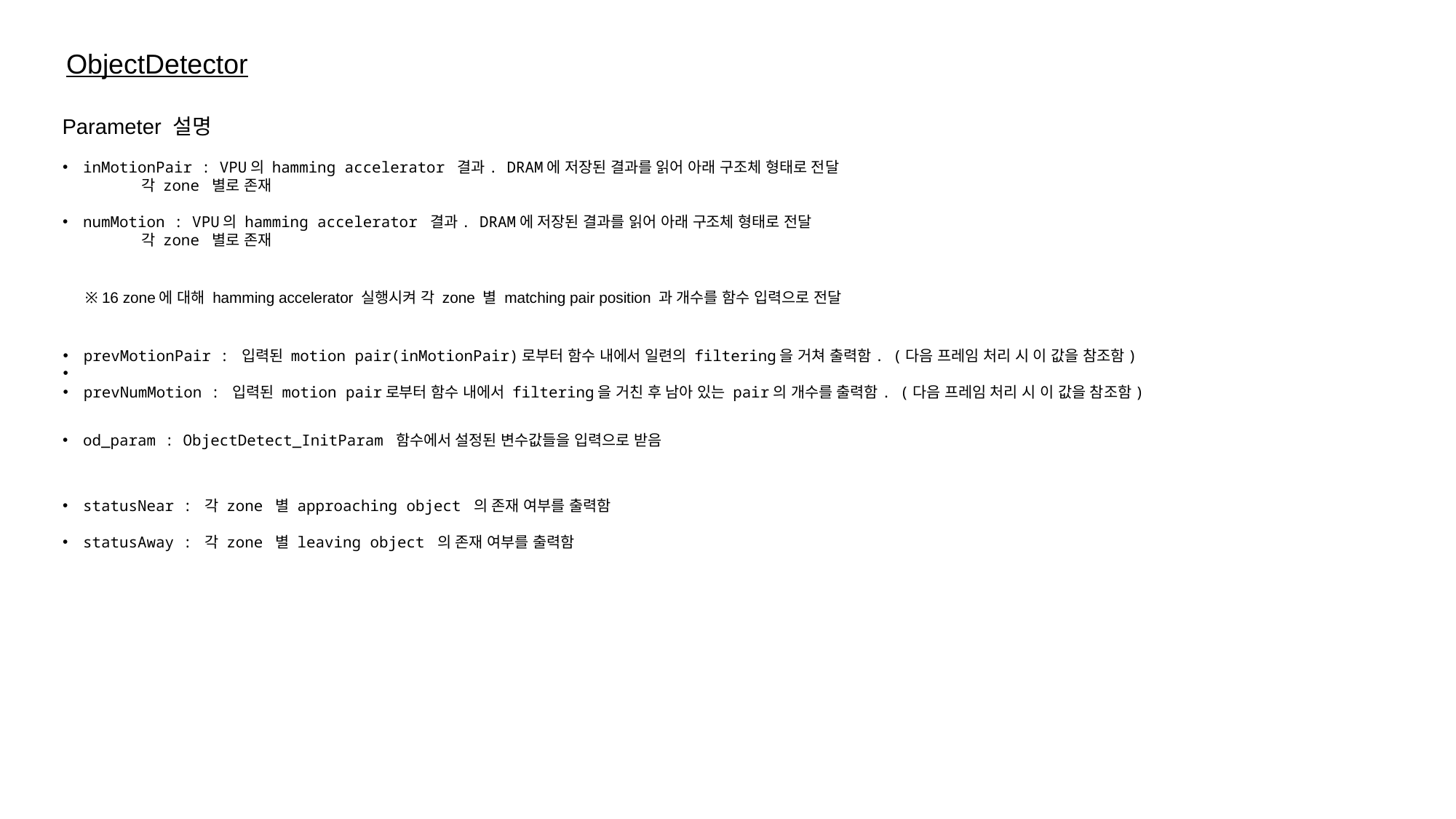

ObjectDetector
Parameter 설명
inMotionPair : VPU의 hamming accelerator 결과. DRAM에 저장된 결과를 읽어 아래 구조체 형태로 전달
                  각 zone 별로 존재

numMotion : VPU의 hamming accelerator 결과. DRAM에 저장된 결과를 읽어 아래 구조체 형태로 전달
                  각 zone 별로 존재

※ 16 zone에 대해 hamming accelerator 실행시켜 각 zone 별 matching pair position 과 개수를 함수 입력으로 전달
prevMotionPair : 입력된 motion pair(inMotionPair)로부터 함수 내에서 일련의 filtering을 거쳐 출력함. (다음 프레임 처리 시 이 값을 참조함)

prevNumMotion : 입력된 motion pair로부터 함수 내에서 filtering을 거친 후 남아 있는 pair의 개수를 출력함. (다음 프레임 처리 시 이 값을 참조함)

od_param : ObjectDetect_InitParam 함수에서 설정된 변수값들을 입력으로 받음

statusNear : 각 zone 별 approaching object 의 존재 여부를 출력함

statusAway : 각 zone 별 leaving object 의 존재 여부를 출력함